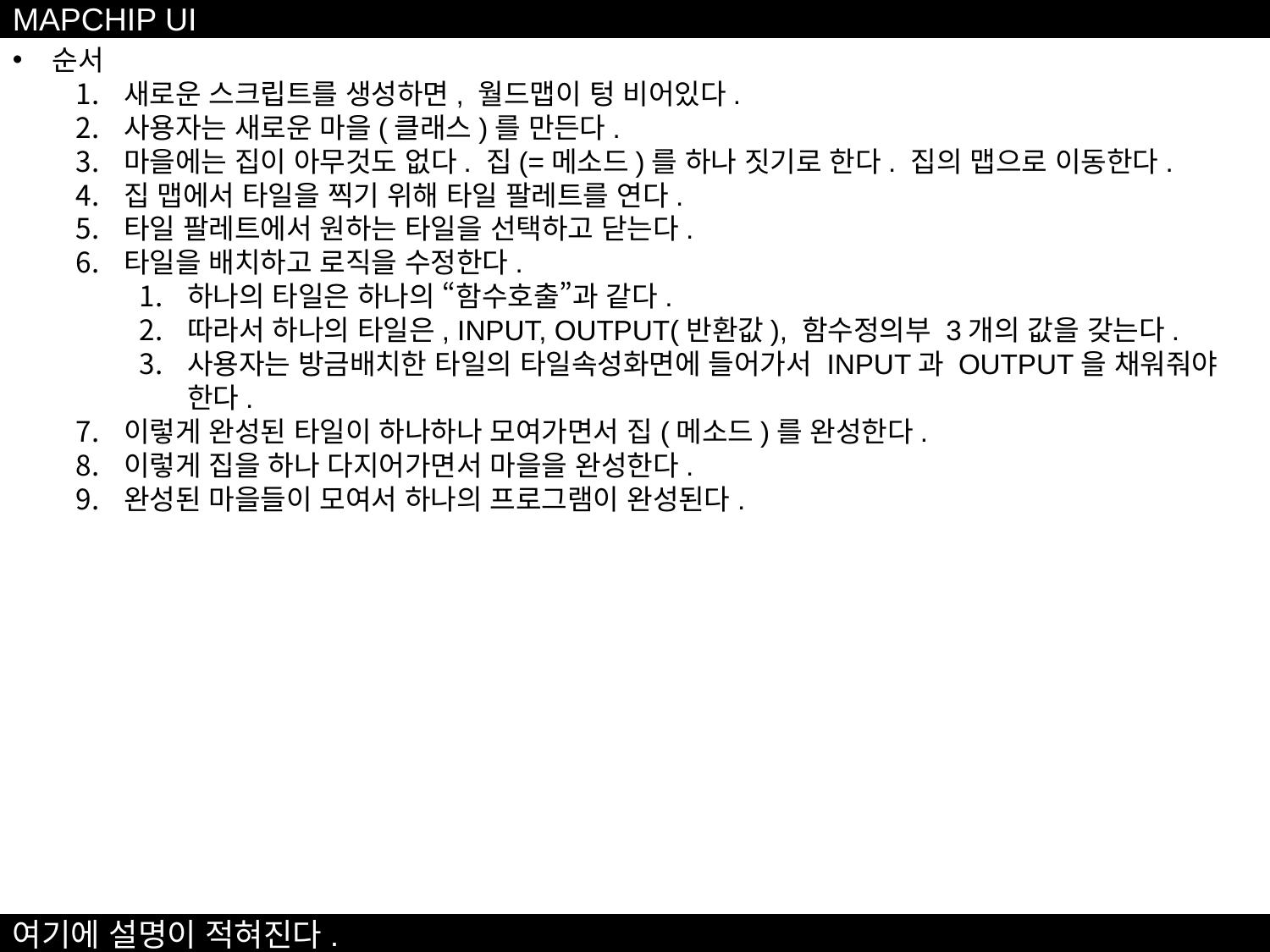

MAPCHIP UI
순서
새로운 스크립트를 생성하면, 월드맵이 텅 비어있다.
사용자는 새로운 마을(클래스)를 만든다.
마을에는 집이 아무것도 없다. 집(=메소드)를 하나 짓기로 한다. 집의 맵으로 이동한다.
집 맵에서 타일을 찍기 위해 타일 팔레트를 연다.
타일 팔레트에서 원하는 타일을 선택하고 닫는다.
타일을 배치하고 로직을 수정한다.
하나의 타일은 하나의 “함수호출”과 같다.
따라서 하나의 타일은, INPUT, OUTPUT(반환값), 함수정의부 3개의 값을 갖는다.
사용자는 방금배치한 타일의 타일속성화면에 들어가서 INPUT과 OUTPUT을 채워줘야 한다.
이렇게 완성된 타일이 하나하나 모여가면서 집(메소드)를 완성한다.
이렇게 집을 하나 다지어가면서 마을을 완성한다.
완성된 마을들이 모여서 하나의 프로그램이 완성된다.

여기에 설명이 적혀진다.